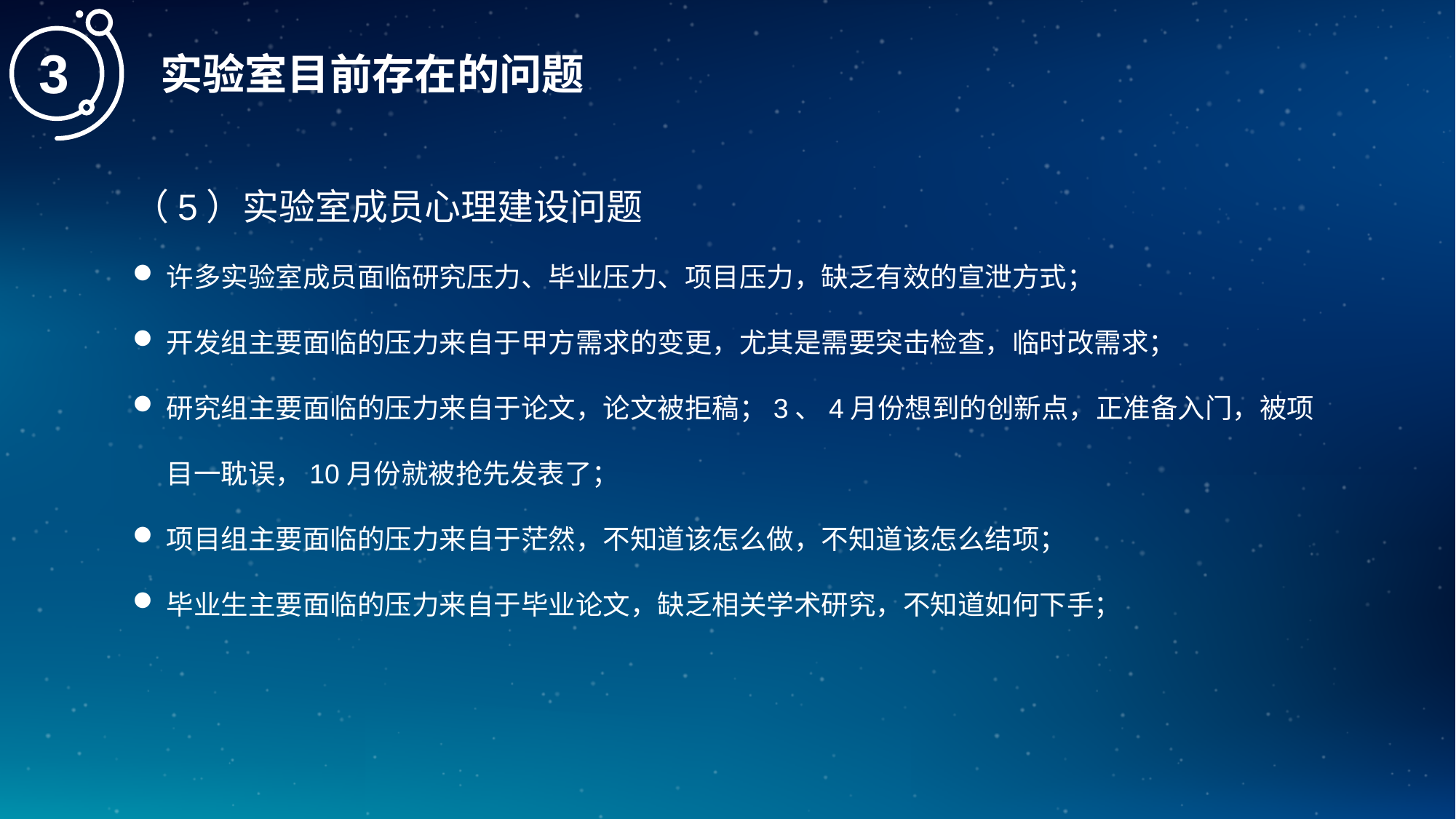

3

实验室目前存在的问题
（5）实验室成员心理建设问题
许多实验室成员面临研究压力、毕业压力、项目压力，缺乏有效的宣泄方式；
开发组主要面临的压力来自于甲方需求的变更，尤其是需要突击检查，临时改需求；
研究组主要面临的压力来自于论文，论文被拒稿；3、4月份想到的创新点，正准备入门，被项目一耽误，10月份就被抢先发表了；
项目组主要面临的压力来自于茫然，不知道该怎么做，不知道该怎么结项；
毕业生主要面临的压力来自于毕业论文，缺乏相关学术研究，不知道如何下手；